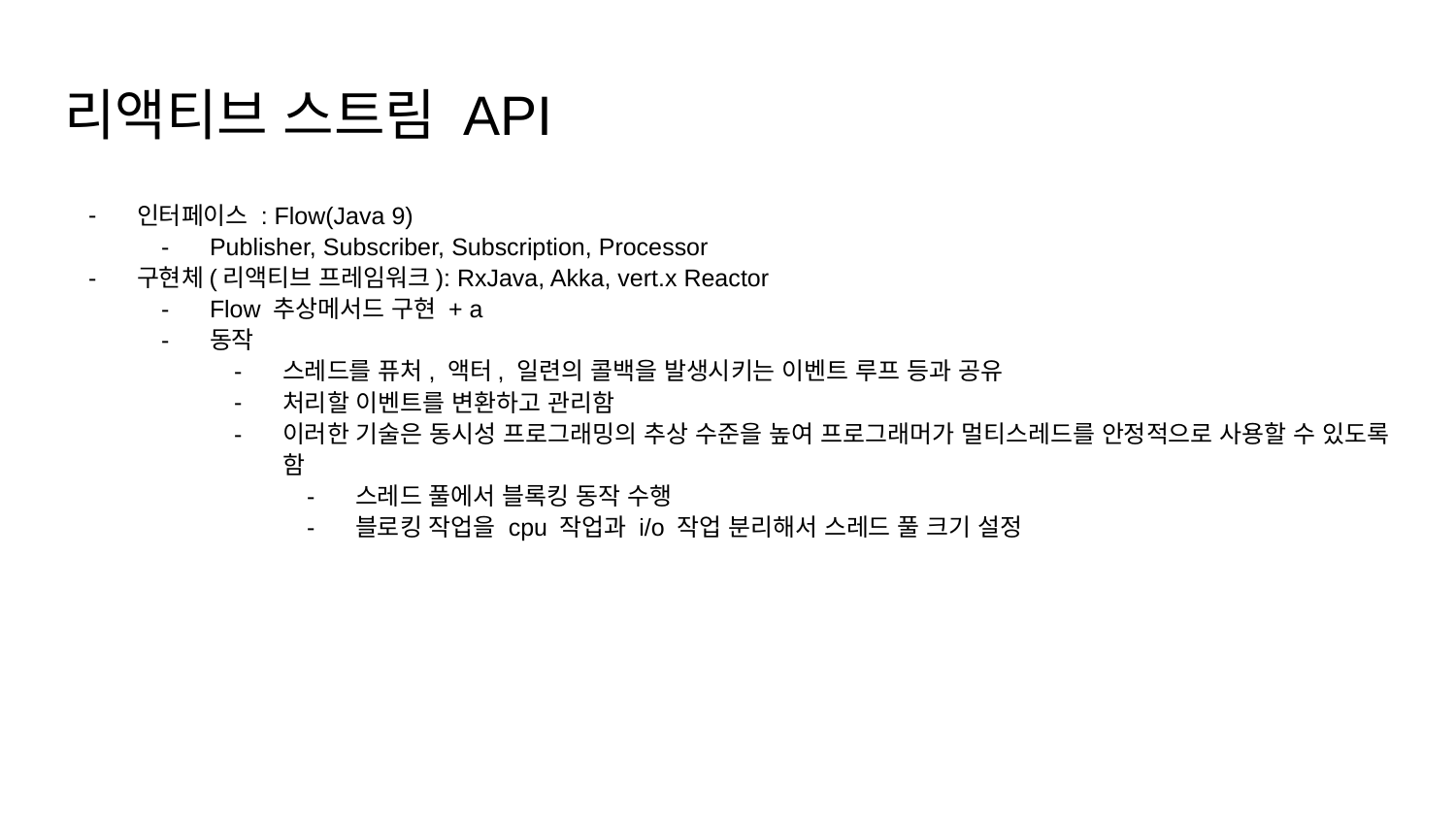

# 리액티브 스트림 API
인터페이스 : Flow(Java 9)
Publisher, Subscriber, Subscription, Processor
구현체(리액티브 프레임워크): RxJava, Akka, vert.x Reactor
Flow 추상메서드 구현 + a
동작
스레드를 퓨처, 액터, 일련의 콜백을 발생시키는 이벤트 루프 등과 공유
처리할 이벤트를 변환하고 관리함
이러한 기술은 동시성 프로그래밍의 추상 수준을 높여 프로그래머가 멀티스레드를 안정적으로 사용할 수 있도록 함
스레드 풀에서 블록킹 동작 수행
블로킹 작업을 cpu 작업과 i/o 작업 분리해서 스레드 풀 크기 설정